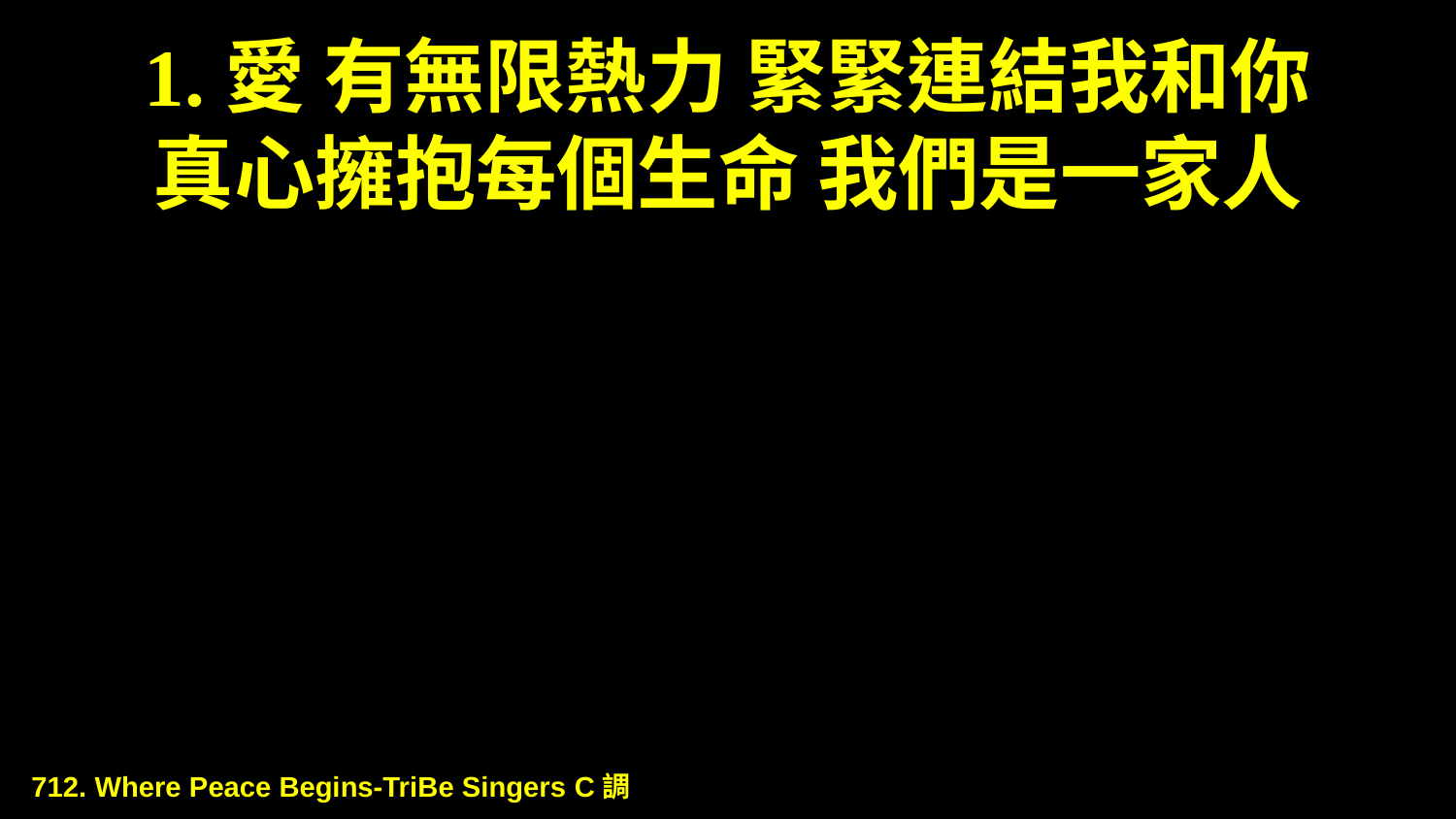

# 1.愛 有無限熱力 緊緊連結我和你 真心擁抱每個生命 我們是一家人
712. Where Peace Begins-TriBe Singers C調